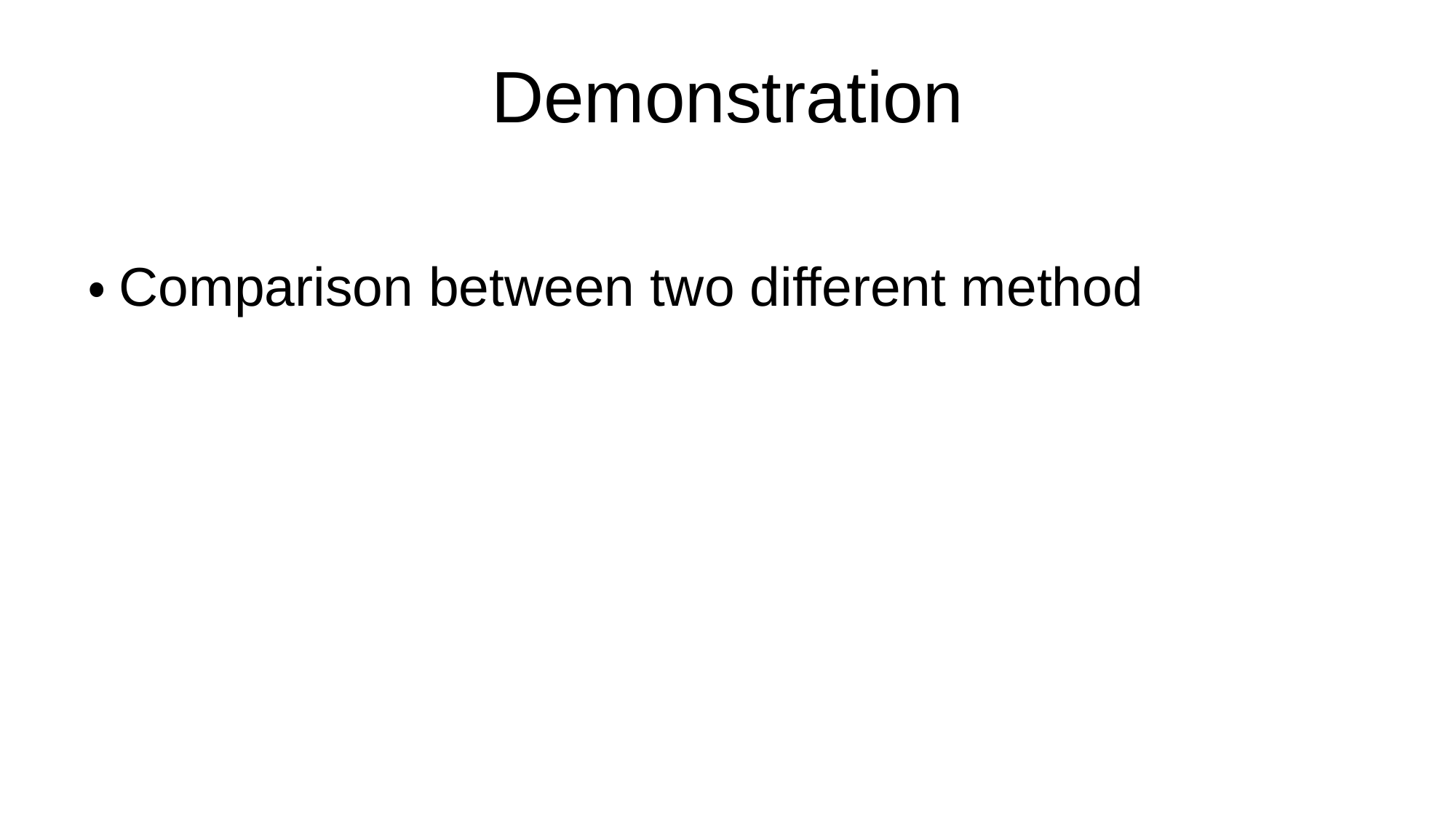

# Demonstration

・Comparison between two different method